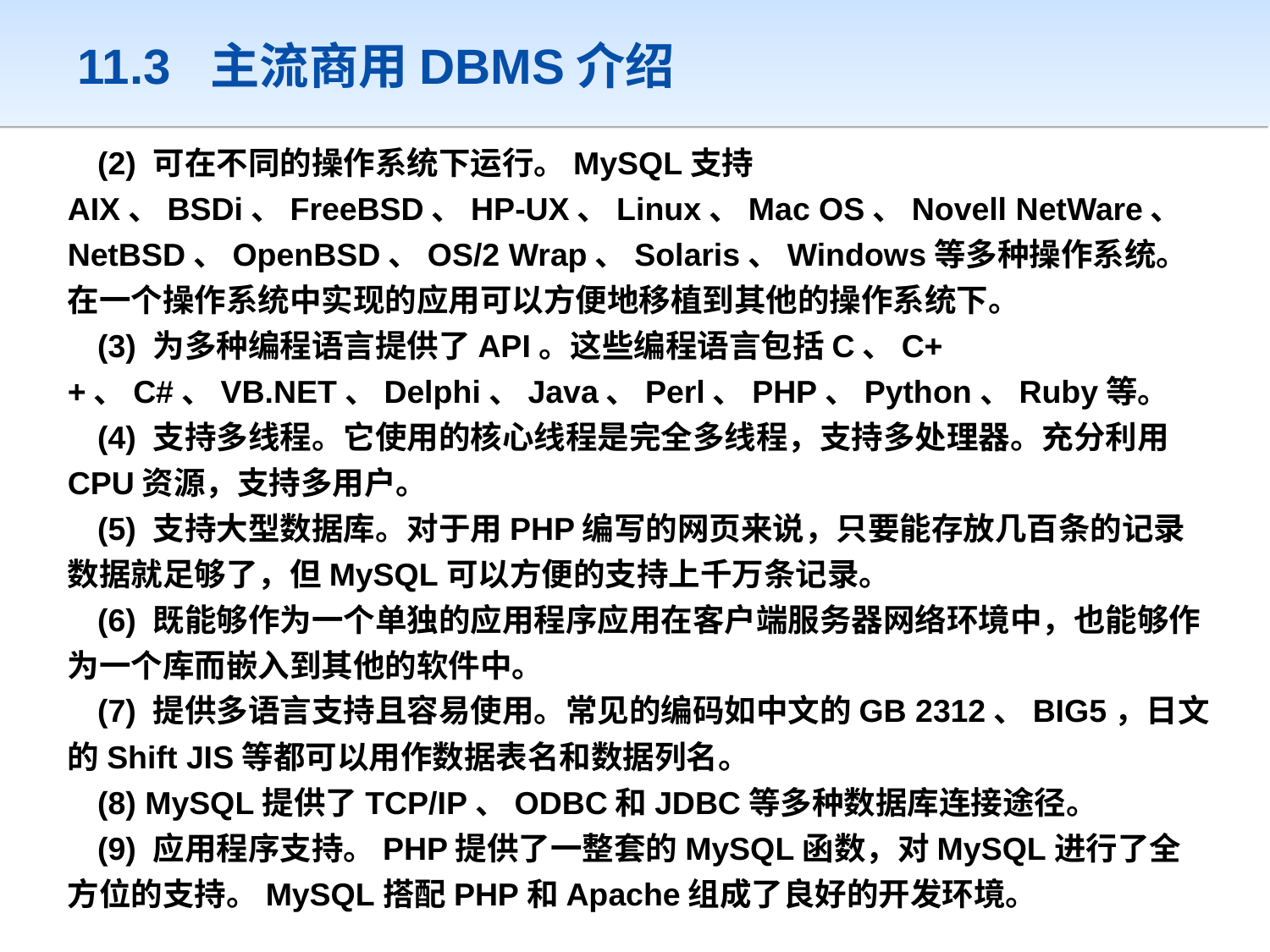

# 11.3  主流商用DBMS介绍
(2) 可在不同的操作系统下运行。MySQL支持AIX、BSDi、FreeBSD、HP-UX、Linux、Mac OS、Novell NetWare、NetBSD、OpenBSD、OS/2 Wrap、Solaris、Windows等多种操作系统。在一个操作系统中实现的应用可以方便地移植到其他的操作系统下。
(3) 为多种编程语言提供了API。这些编程语言包括C、C++、C#、VB.NET、Delphi、Java、Perl、PHP、Python、Ruby等。
(4) 支持多线程。它使用的核心线程是完全多线程，支持多处理器。充分利用CPU资源，支持多用户。
(5) 支持大型数据库。对于用PHP编写的网页来说，只要能存放几百条的记录数据就足够了，但MySQL可以方便的支持上千万条记录。
(6) 既能够作为一个单独的应用程序应用在客户端服务器网络环境中，也能够作为一个库而嵌入到其他的软件中。
(7) 提供多语言支持且容易使用。常见的编码如中文的GB 2312、BIG5，日文的Shift JIS等都可以用作数据表名和数据列名。
(8) MySQL提供了TCP/IP、ODBC和JDBC等多种数据库连接途径。
(9) 应用程序支持。PHP提供了一整套的MySQL函数，对MySQL进行了全方位的支持。MySQL搭配PHP和Apache组成了良好的开发环境。